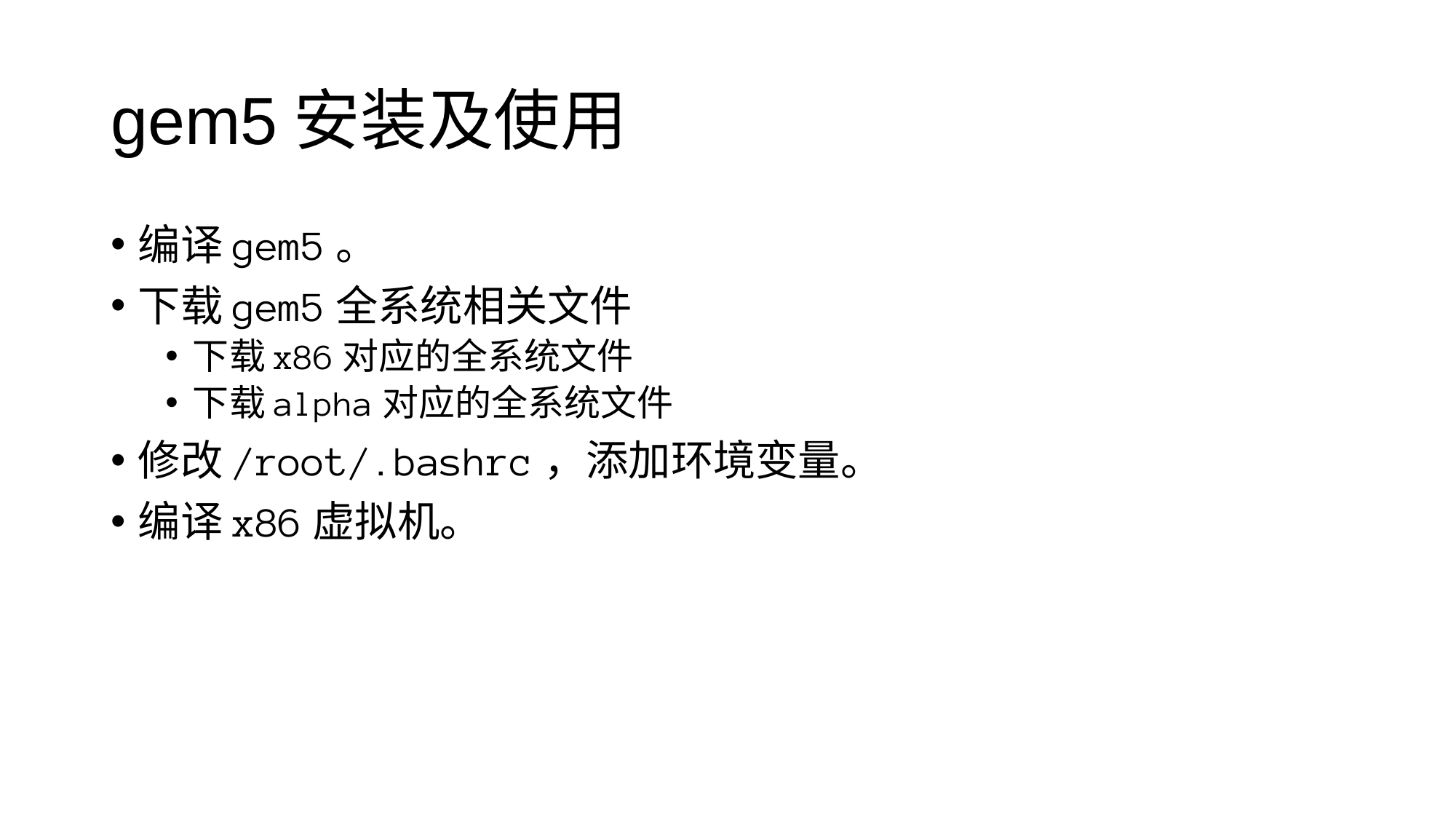

# gem5安装及使用
编译gem5。
下载gem5全系统相关文件
下载x86对应的全系统文件
下载alpha对应的全系统文件
修改/root/.bashrc，添加环境变量。
编译x86虚拟机。